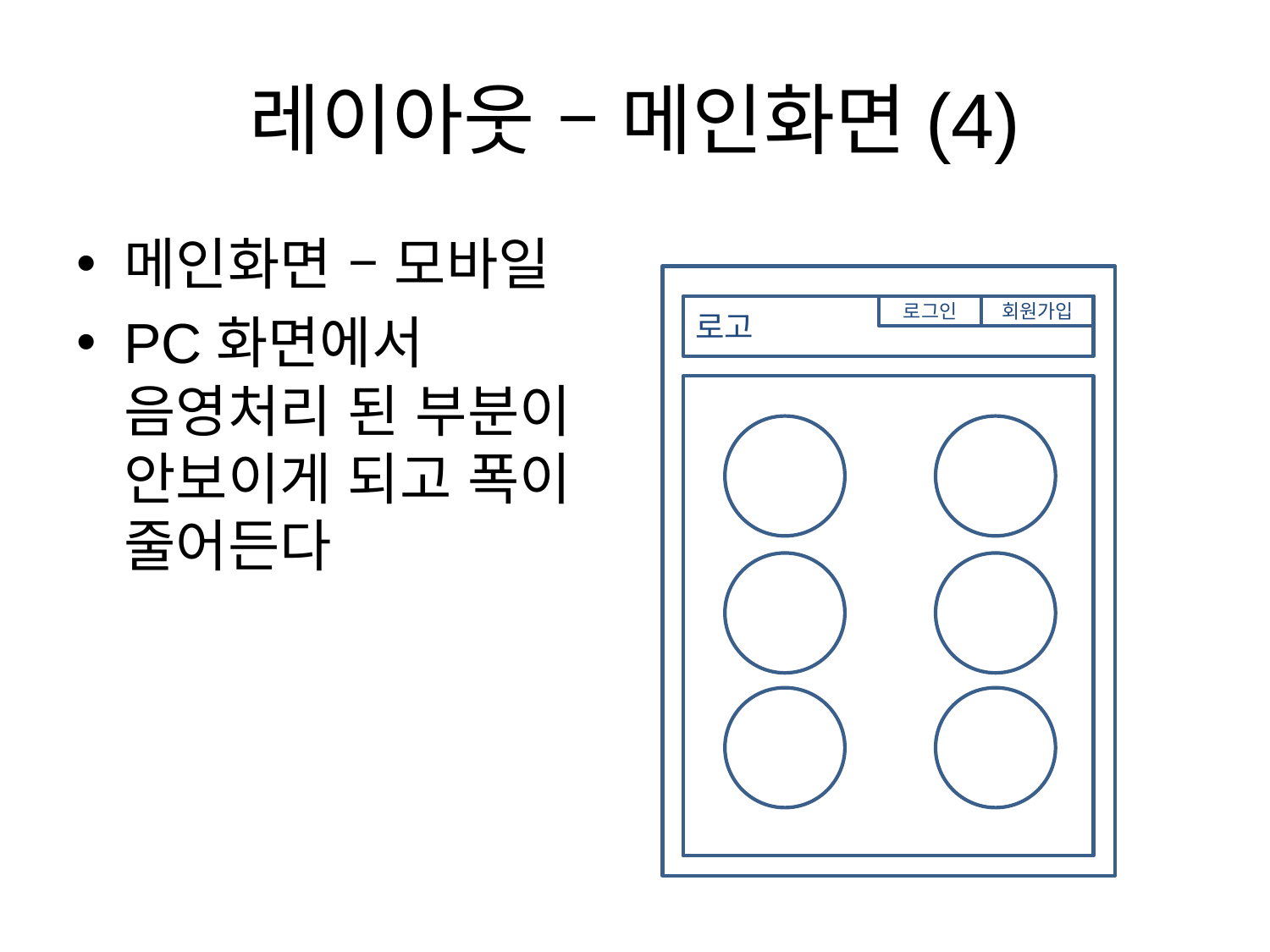

# 레이아웃 – 메인화면(4)
메인화면 – 모바일
PC화면에서 음영처리 된 부분이 안보이게 되고 폭이 줄어든다

로고
로그인
회원가입